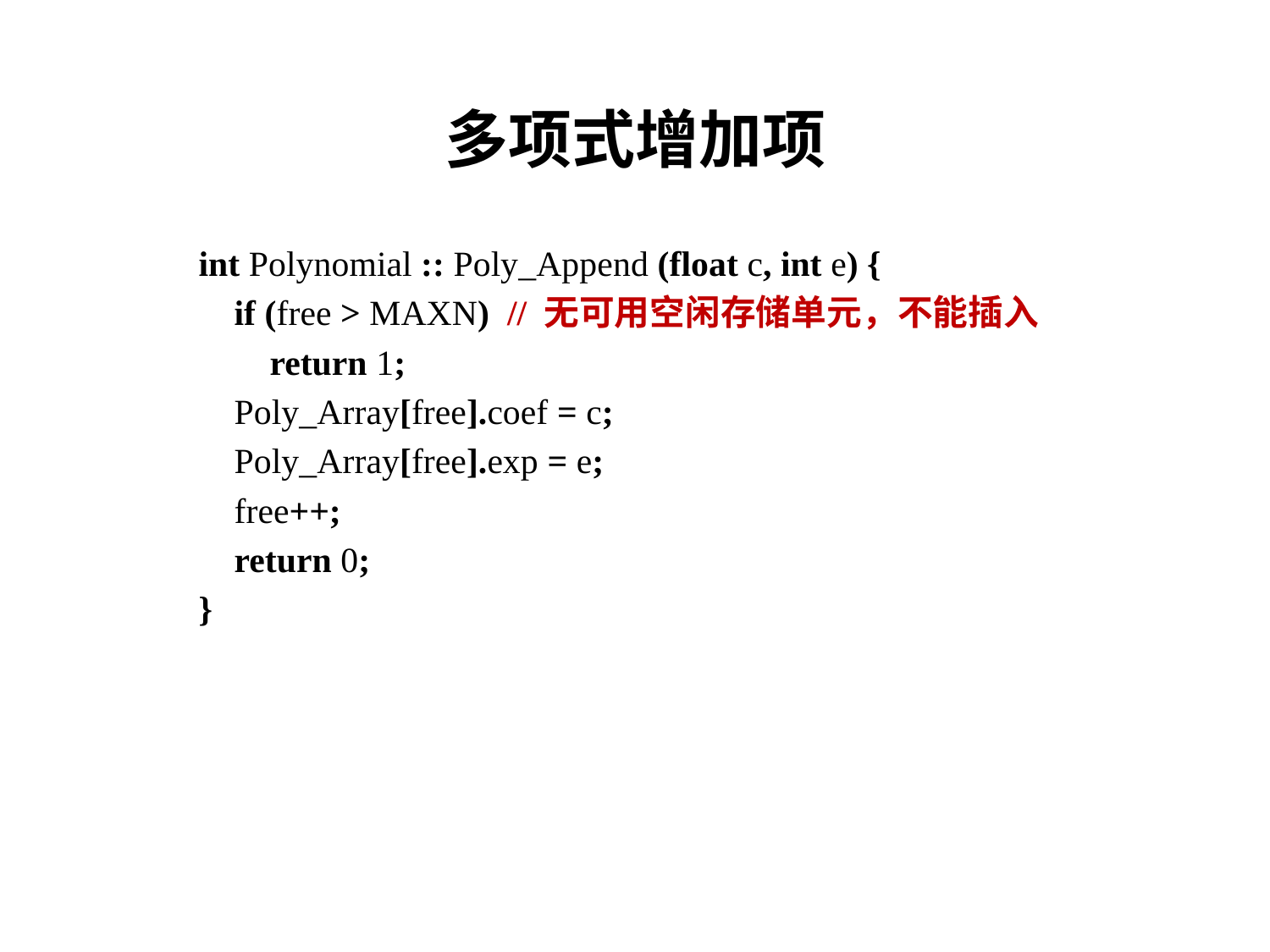

# 多项式增加项
int Polynomial :: Poly_Append (float c, int e) {
    if (free > MAXN)  // 无可用空闲存储单元，不能插入
        return 1;
    Poly_Array[free].coef = c;
    Poly_Array[free].exp = e;
    free++;
    return 0;
}